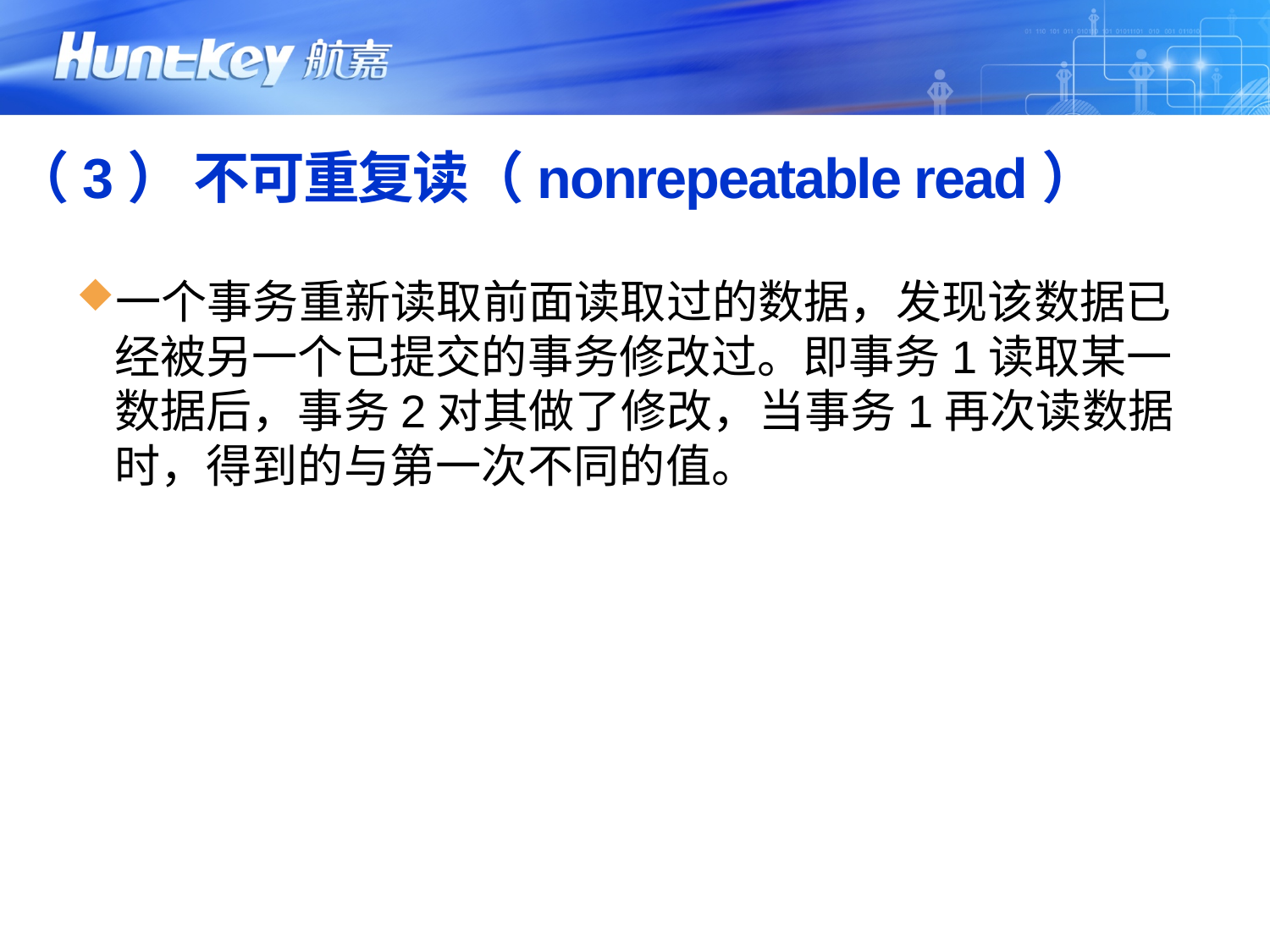

# （3） 不可重复读（nonrepeatable read）
一个事务重新读取前面读取过的数据，发现该数据已经被另一个已提交的事务修改过。即事务1读取某一数据后，事务2对其做了修改，当事务1再次读数据时，得到的与第一次不同的值。